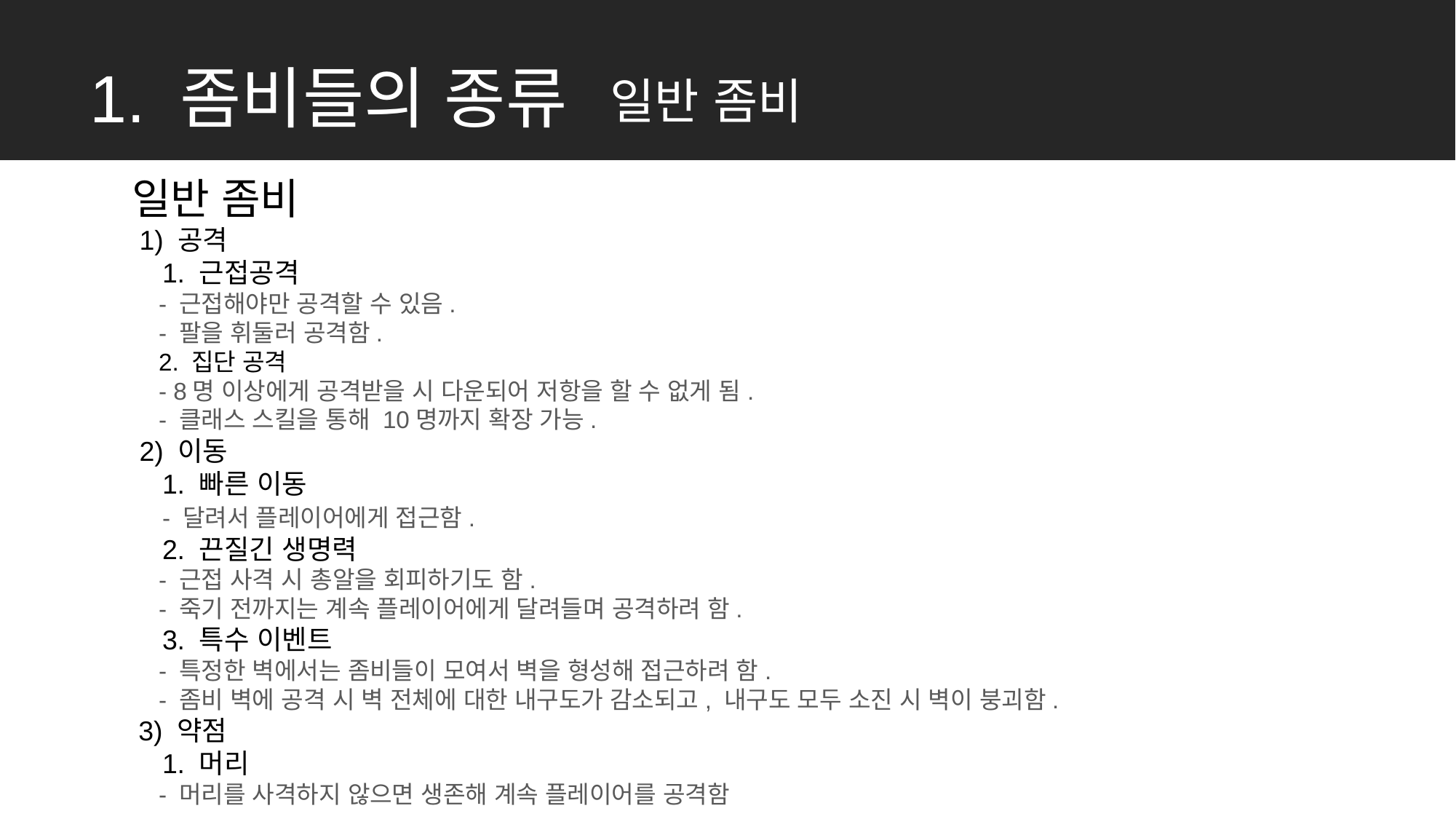

# 1. 좀비들의 종류
일반 좀비
일반 좀비
 1) 공격
    1. 근접공격
    - 근접해야만 공격할 수 있음.
    - 팔을 휘둘러 공격함.
    2. 집단 공격
    - 8명 이상에게 공격받을 시 다운되어 저항을 할 수 없게 됨.
    - 클래스 스킬을 통해 10명까지 확장 가능.
 2) 이동
    1. 빠른 이동
    - 달려서 플레이어에게 접근함.
    2. 끈질긴 생명력
    - 근접 사격 시 총알을 회피하기도 함.
    - 죽기 전까지는 계속 플레이어에게 달려들며 공격하려 함.
    3. 특수 이벤트
    - 특정한 벽에서는 좀비들이 모여서 벽을 형성해 접근하려 함.
    - 좀비 벽에 공격 시 벽 전체에 대한 내구도가 감소되고, 내구도 모두 소진 시 벽이 붕괴함.
 3) 약점
    1. 머리
    - 머리를 사격하지 않으면 생존해 계속 플레이어를 공격함